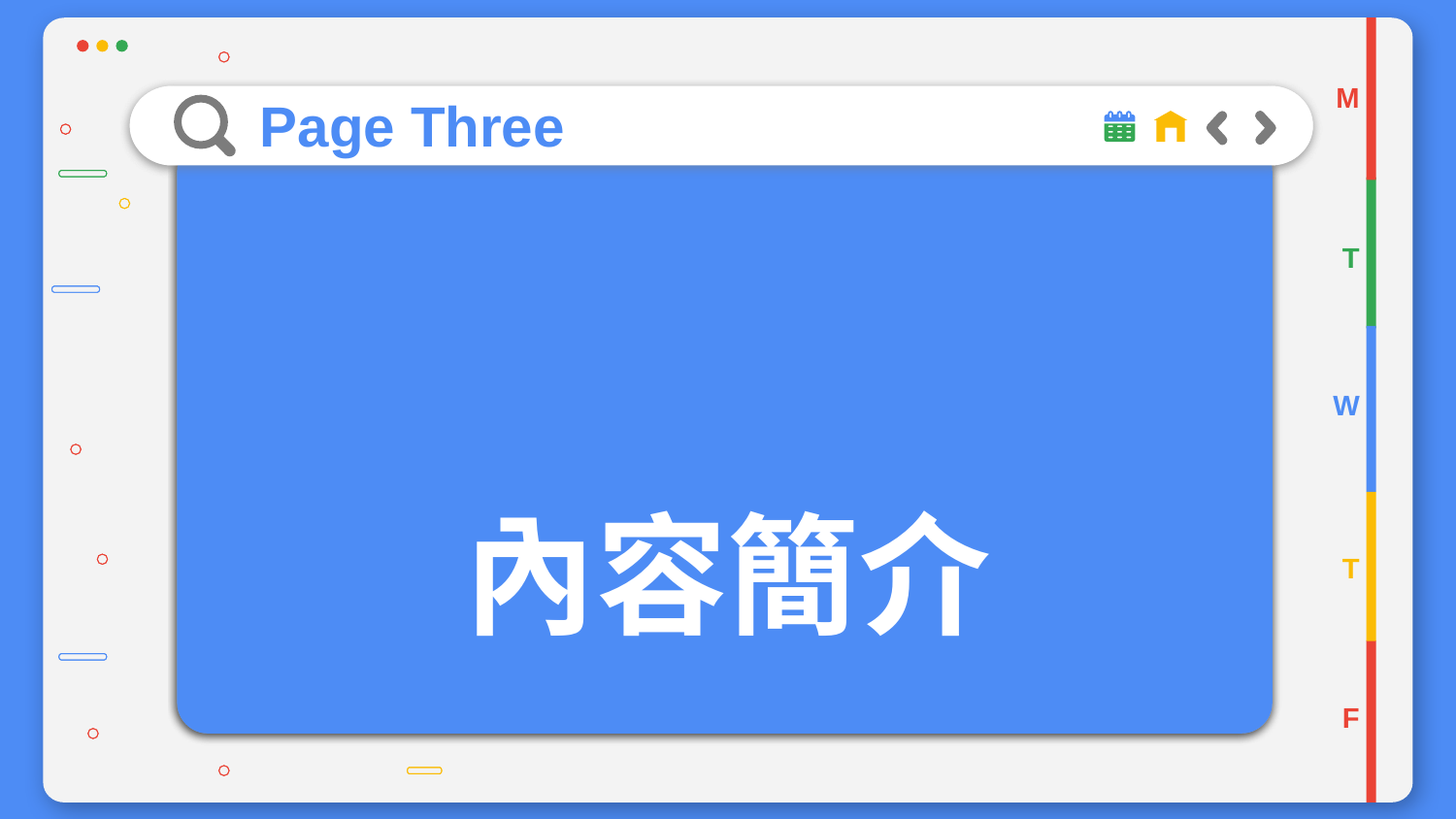

M

Page Three

T

W

內容簡介
T

F